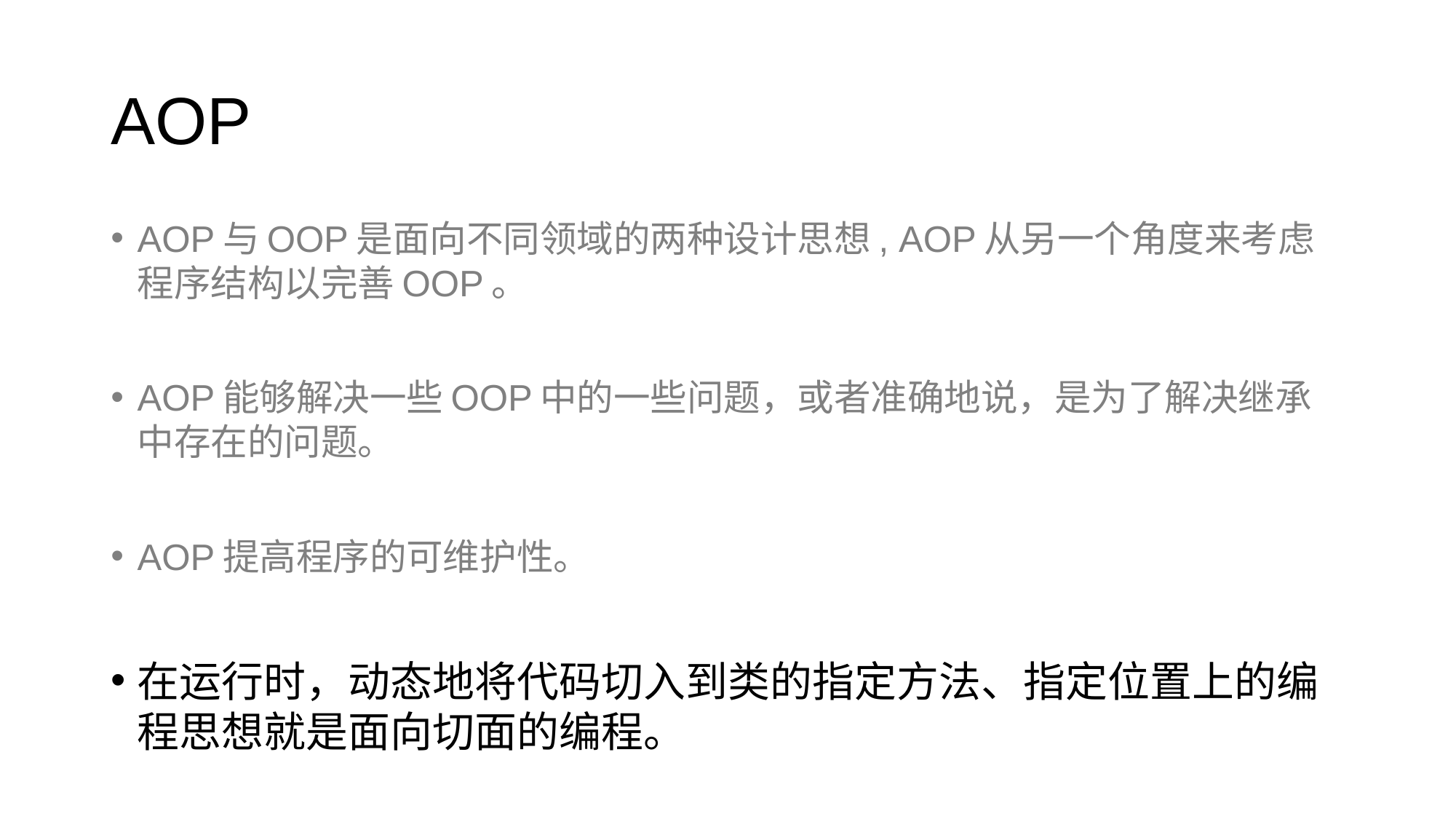

# AOP
AOP与OOP是面向不同领域的两种设计思想, AOP从另一个角度来考虑程序结构以完善OOP。

AOP能够解决一些OOP中的一些问题，或者准确地说，是为了解决继承中存在的问题。

AOP提高程序的可维护性。

在运行时，动态地将代码切入到类的指定方法、指定位置上的编程思想就是面向切面的编程。